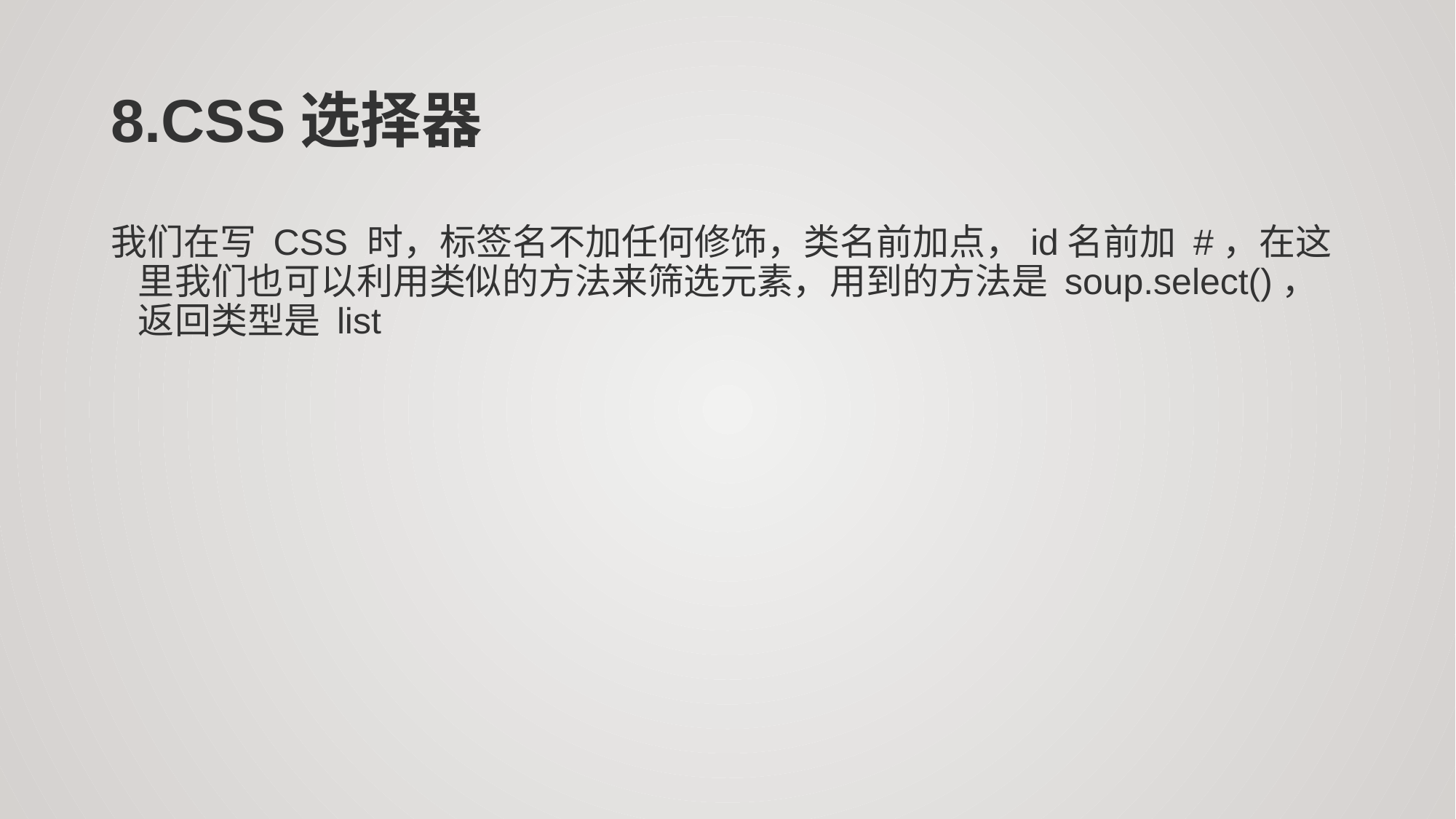

# 8.CSS选择器
我们在写 CSS 时，标签名不加任何修饰，类名前加点，id名前加 #，在这里我们也可以利用类似的方法来筛选元素，用到的方法是 soup.select()，返回类型是 list